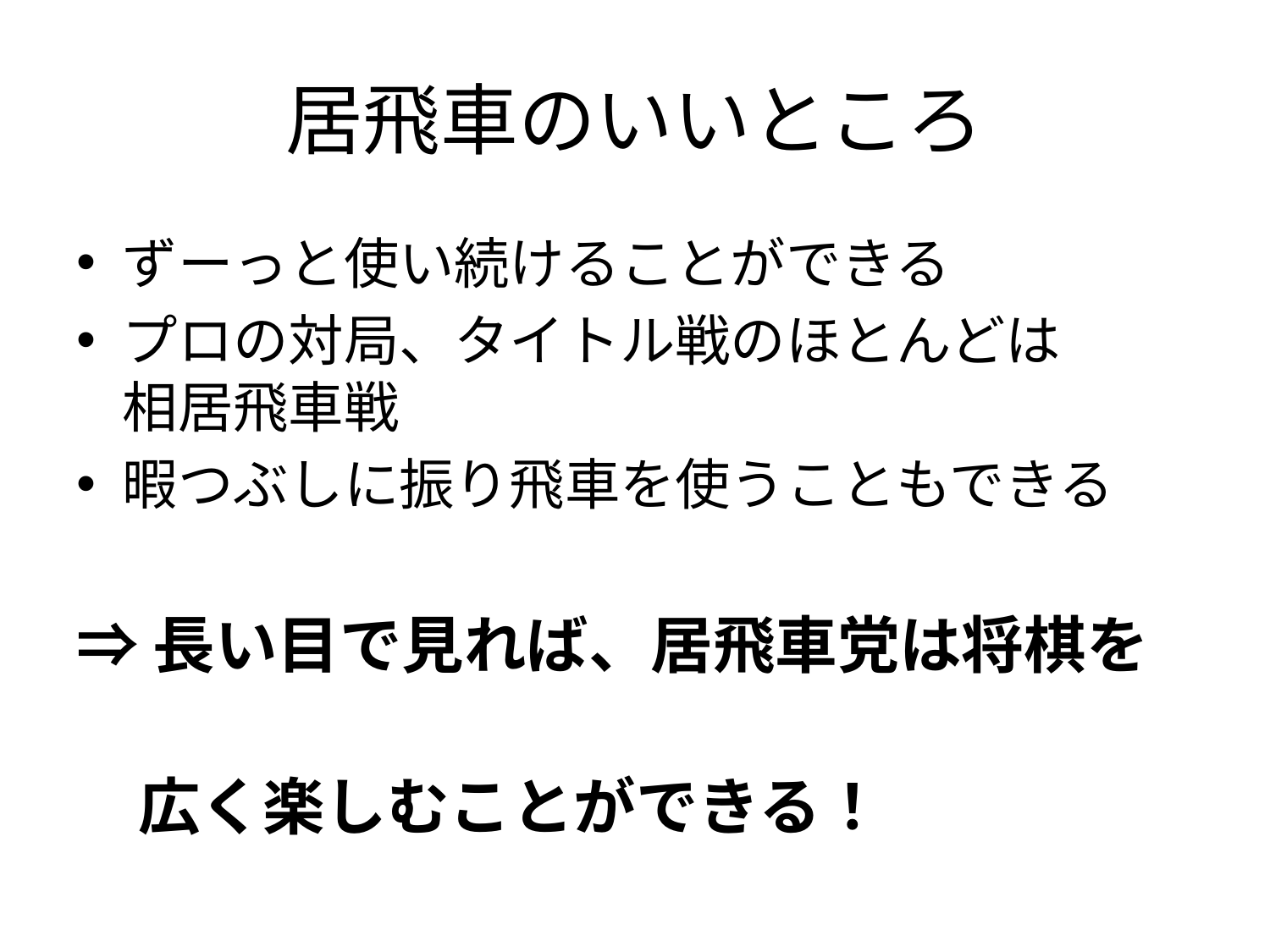

# 居飛車のいいところ
ずーっと使い続けることができる
プロの対局、タイトル戦のほとんどは
相居飛車戦
暇つぶしに振り飛車を使うこともできる

⇒長い目で見れば、居飛車党は将棋を
　広く楽しむことができる！